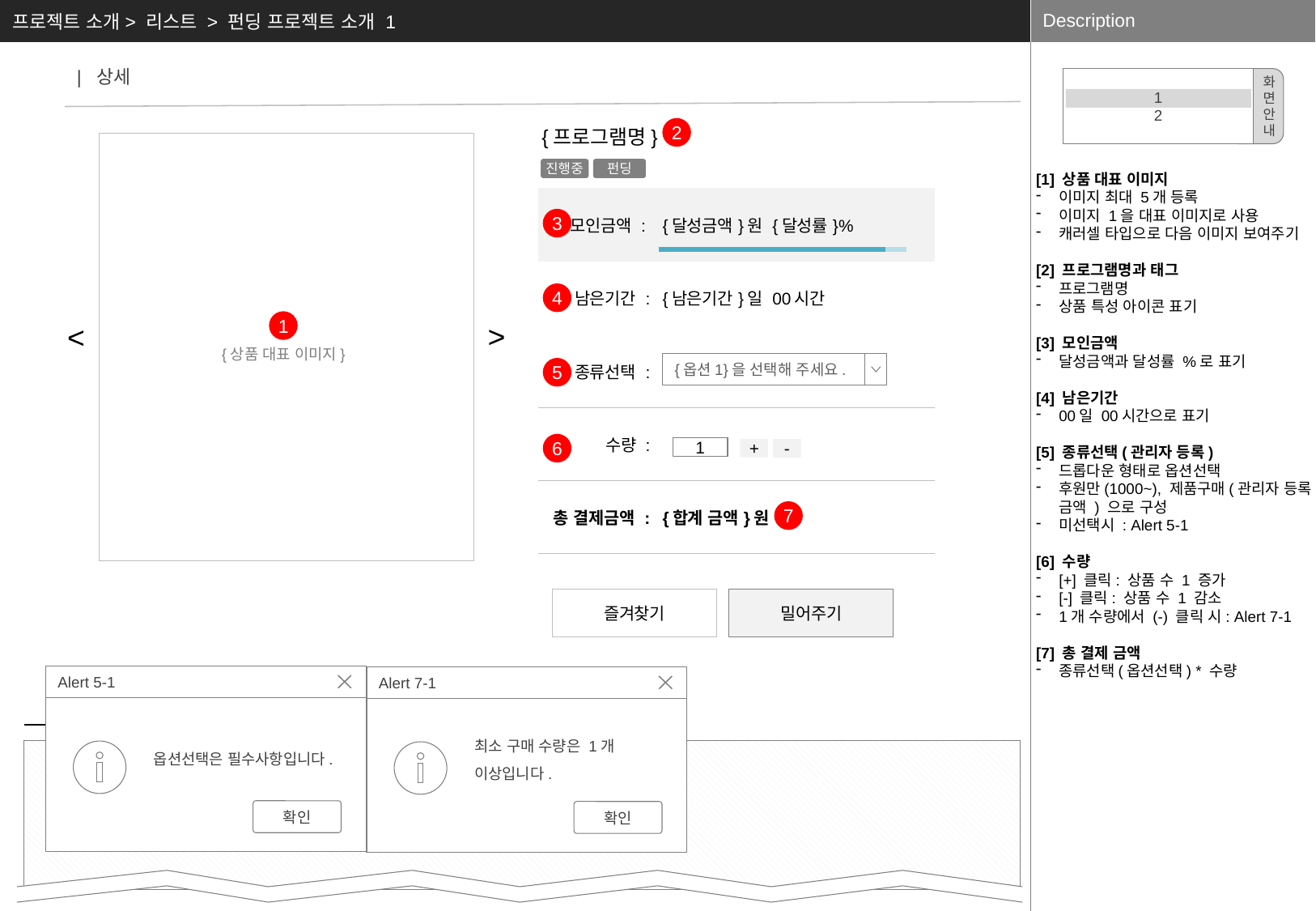

프로젝트 소개> 리스트 > 펀딩 프로젝트 소개 1

[1] 상품 대표 이미지
이미지 최대 5개 등록
이미지 1을 대표 이미지로 사용
캐러셀 타입으로 다음 이미지 보여주기

[2] 프로그램명과 태그
프로그램명
상품 특성 아이콘 표기

[3] 모인금액
달성금액과 달성률 %로 표기

[4] 남은기간
00일 00시간으로 표기

[5] 종류선택(관리자 등록)
드롭다운 형태로 옵션선택
후원만(1000~), 제품구매(관리자 등록 금액 ) 으로 구성
미선택시 : Alert 5-1

[6] 수량
[+] 클릭: 상품 수 1 증가
[-] 클릭: 상품 수 1 감소
1개 수량에서 (-) 클릭 시: Alert 7-1

[7] 총 결제 금액
종류선택(옵션선택) * 수량

|  상세
1
2
화
면
안
내

{프로그램명}
2
|  |
| --- |
진행중
펀딩
| 모인금액 : | {달성금액}원 {달성률}% |
| --- | --- |
| 남은기간 : | {남은기간}일 00시간 |
| 종류선택 : |  |
| 수량 : |  |
| 총 결제금액 : | {합계 금액}원 |
3
4
1
>
<
{상품 대표 이미지}
{옵션1}을 선택해 주세요.

5

6
1
+
-
7
즐겨찾기
밀어주기
Alert 5-1

옵션선택은 필수사항입니다.

Abort
Cancel
확인
Alert 7-1

최소 구매 수량은 1개 이상입니다.

Abort
Cancel
확인
| Story | Comment | 단체소개 |
| --- | --- | --- |
|  |
| --- |
상품 상세 정보 영역